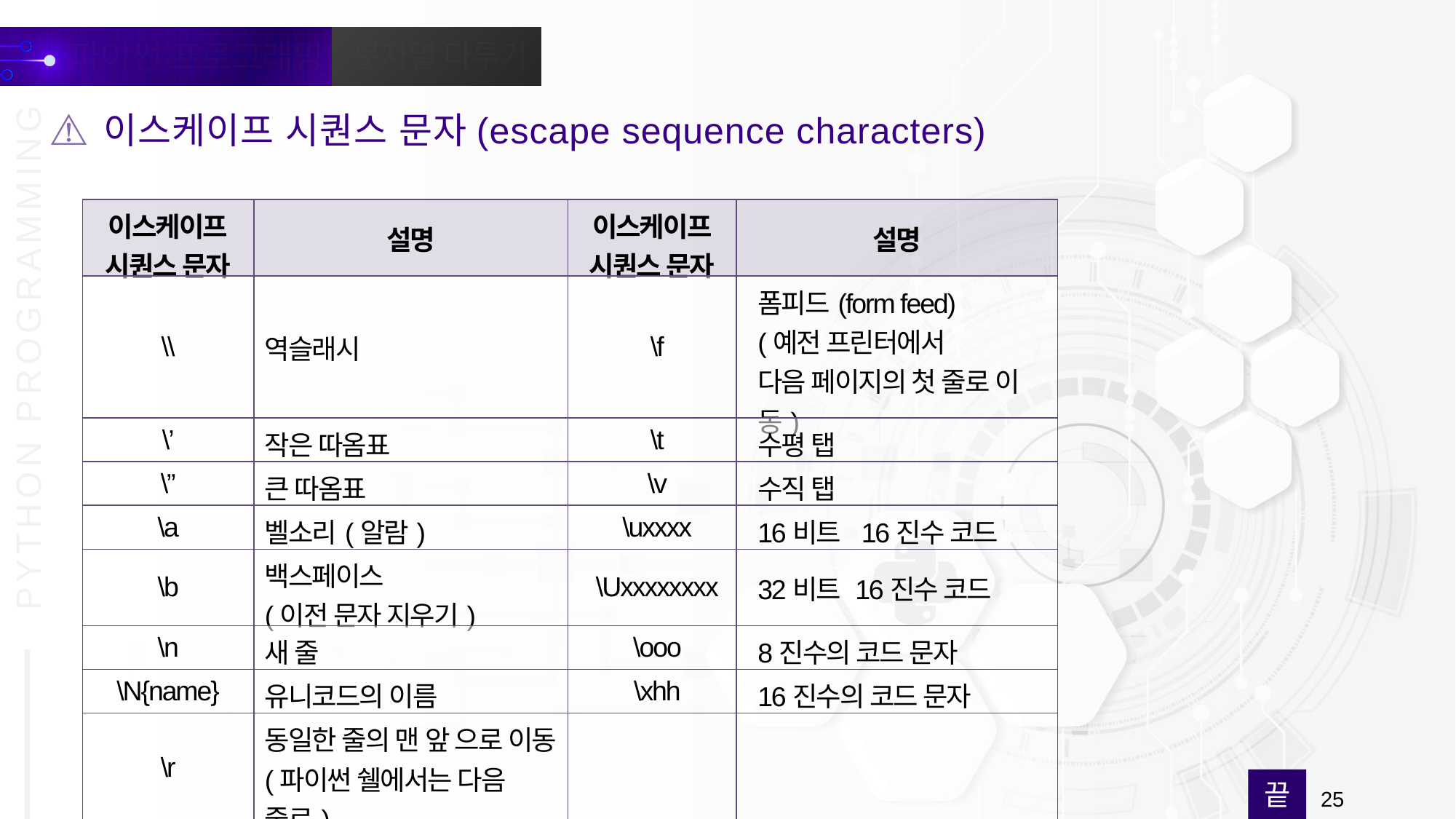

이스케이프 시퀀스 문자(escape sequence characters)
| 이스케이프 시퀀스 문자 | 설명 | 이스케이프 시퀀스 문자 | 설명 |
| --- | --- | --- | --- |
| \\ | 역슬래시 | \f | 폼피드(form feed) (예전 프린터에서 다음 페이지의 첫 줄로 이동) |
| \’ | 작은 따옴표 | \t | 수평 탭 |
| \” | 큰 따옴표 | \v | 수직 탭 |
| \a | 벨소리(알람) | \uxxxx | 16비트 16진수 코드 |
| \b | 백스페이스 (이전 문자 지우기) | \Uxxxxxxxx | 32비트 16진수 코드 |
| \n | 새 줄 | \ooo | 8진수의 코드 문자 |
| \N{name} | 유니코드의 이름 | \xhh | 16진수의 코드 문자 |
| \r | 동일한 줄의 맨 앞 으로 이동 (파이썬 쉘에서는 다음 줄로) |  |  |
끝
25